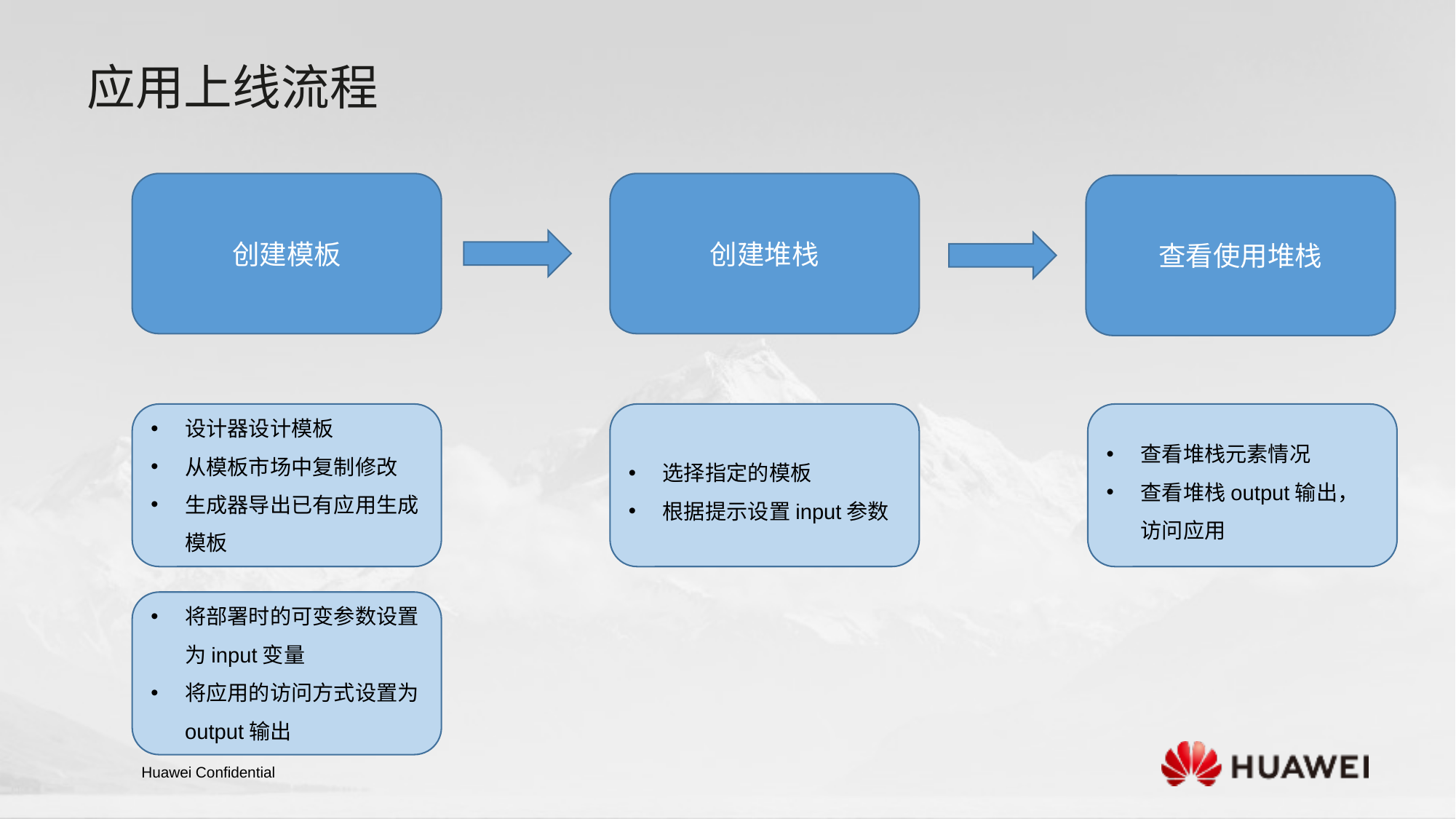

应用上线流程
创建模板
创建堆栈
查看使用堆栈

设计器设计模板
从模板市场中复制修改
生成器导出已有应用生成模板

选择指定的模板
根据提示设置input参数
查看堆栈元素情况
查看堆栈output输出，访问应用

将部署时的可变参数设置为input变量
将应用的访问方式设置为output输出